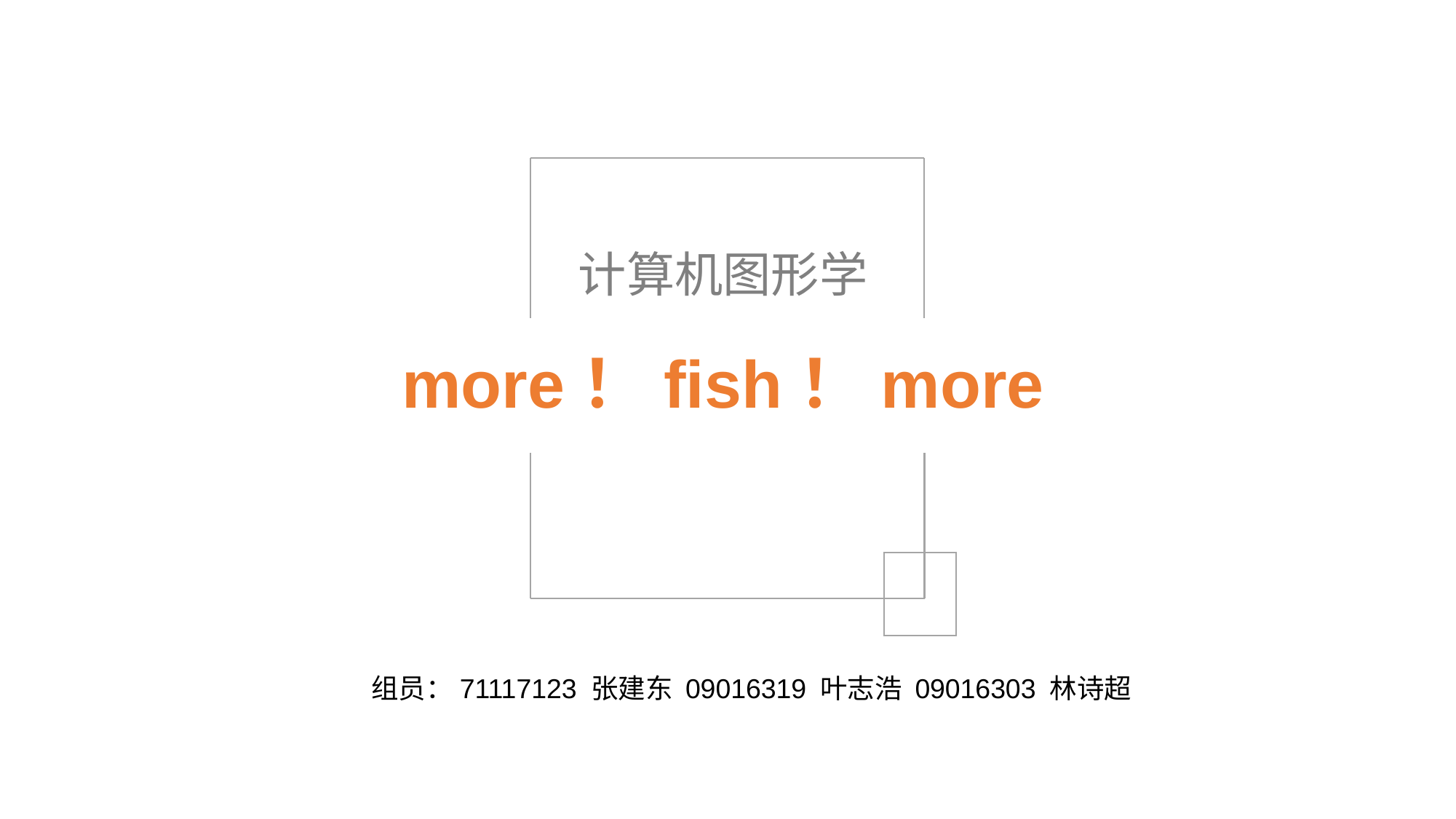

计算机图形学
# more！fish！more
组员：71117123 张建东 09016319 叶志浩 09016303 林诗超